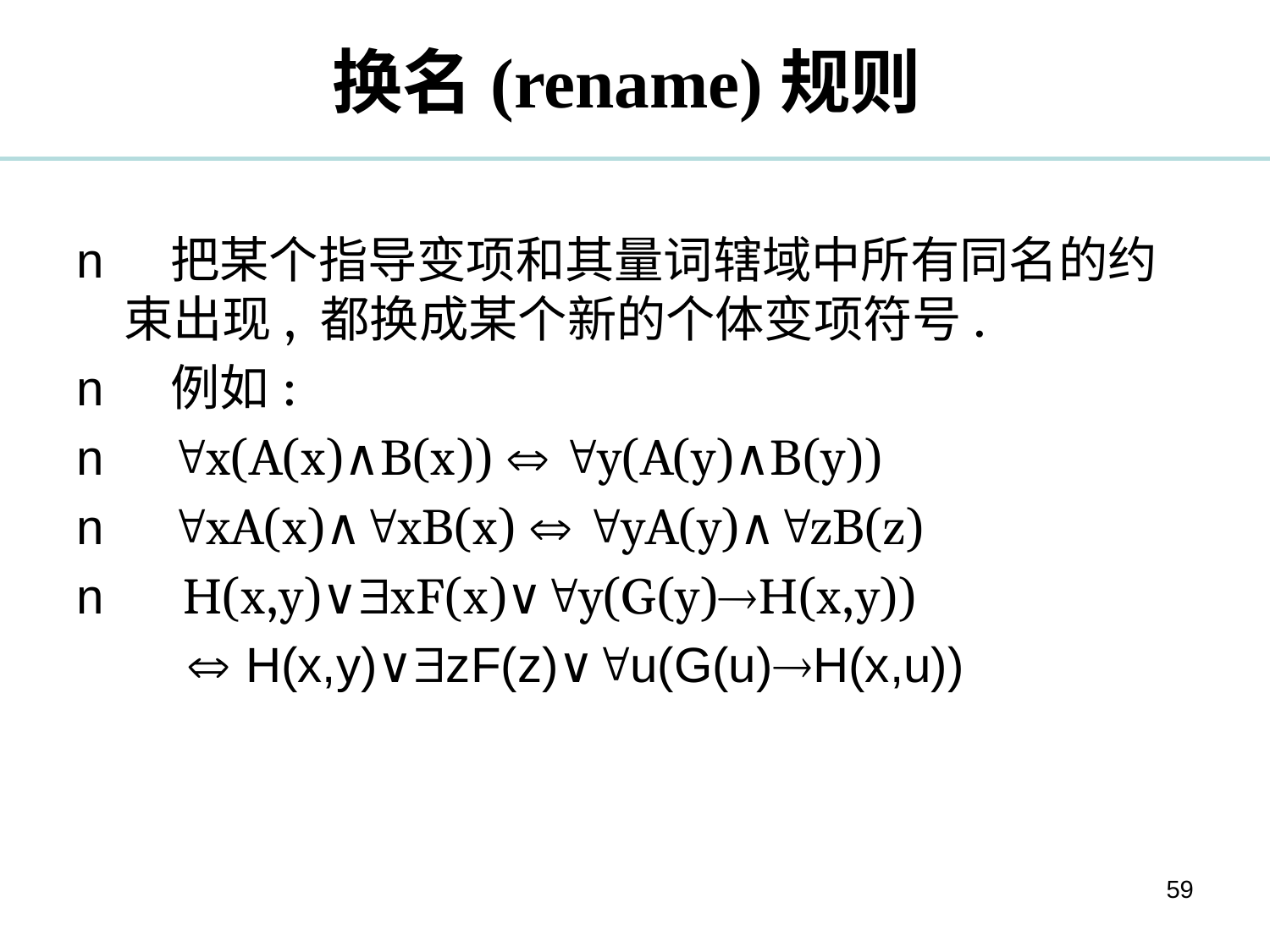

# 换名(rename)规则
n    把某个指导变项和其量词辖域中所有同名的约束出现, 都换成某个新的个体变项符号.
n    例如:
n     ∀x(A(x)∧B(x)) ⇔ ∀y(A(y)∧B(y))
n     ∀xA(x)∧∀xB(x) ⇔ ∀yA(y)∧∀zB(z)
n      H(x,y)∨∃xF(x)∨∀y(G(y)→H(x,y))
        ⇔ H(x,y)∨∃zF(z)∨∀u(G(u)→H(x,u))
59